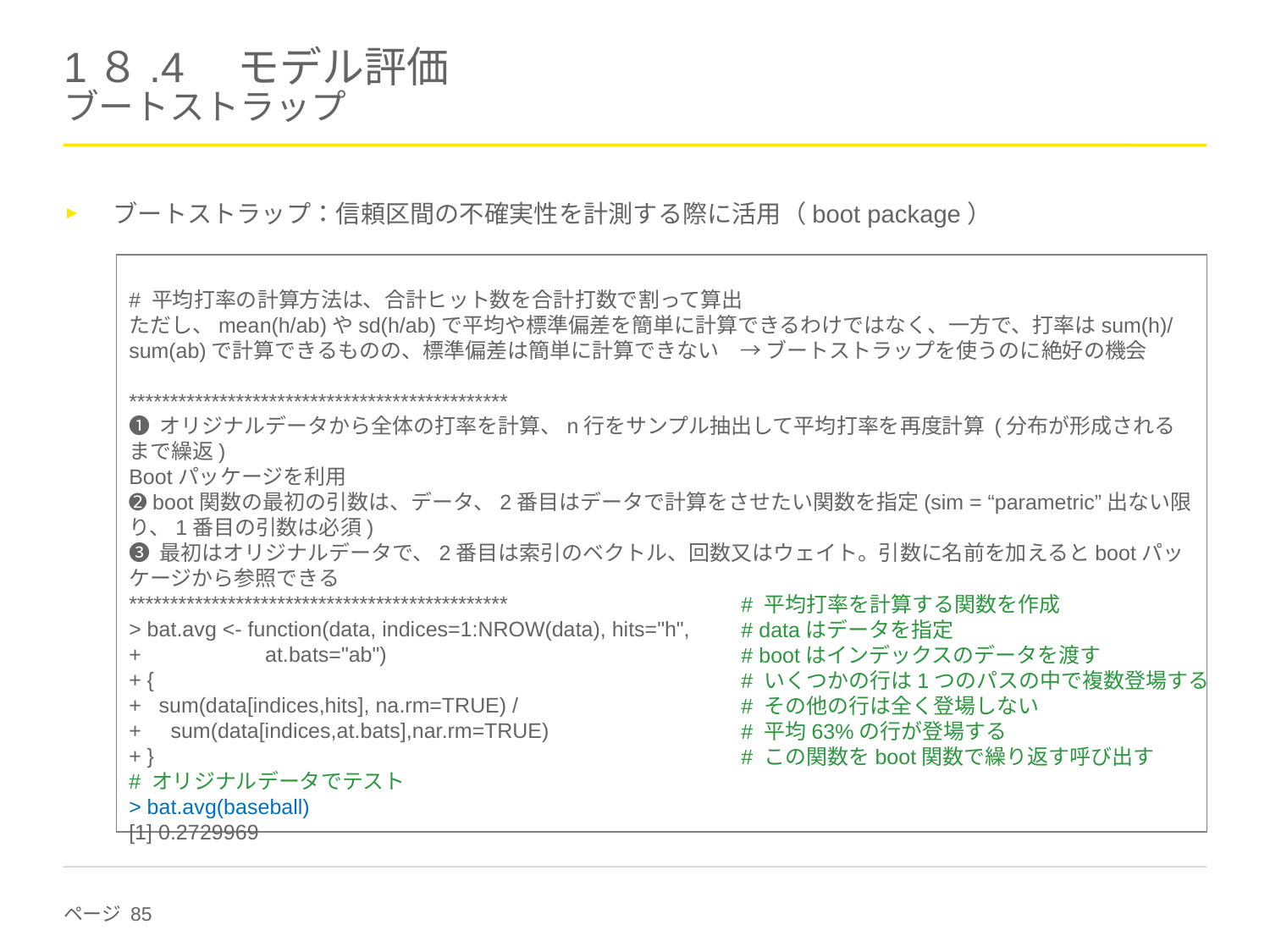

# 1８.4　モデル評価 ブートストラップ
ブートストラップ：信頼区間の不確実性を計測する際に活用（boot package）

# 平均打率の計算方法は、合計ヒット数を合計打数で割って算出
ただし、mean(h/ab)やsd(h/ab)で平均や標準偏差を簡単に計算できるわけではなく、一方で、打率はsum(h)/sum(ab)で計算できるものの、標準偏差は簡単に計算できない　→ ブートストラップを使うのに絶好の機会

**********************************************
➊ オリジナルデータから全体の打率を計算、n行をサンプル抽出して平均打率を再度計算 (分布が形成されるまで繰返)
Bootパッケージを利用
➋ boot関数の最初の引数は、データ、2番目はデータで計算をさせたい関数を指定(sim = “parametric”出ない限り、1番目の引数は必須)
➌ 最初はオリジナルデータで、2番目は索引のベクトル、回数又はウェイト。引数に名前を加えるとbootパッケージから参照できる
**********************************************
> bat.avg <- function(data, indices=1:NROW(data), hits="h",
+                     at.bats="ab")
+ {
+   sum(data[indices,hits], na.rm=TRUE) /
+     sum(data[indices,at.bats],nar.rm=TRUE)
+ }
# オリジナルデータでテスト
> bat.avg(baseball)
[1] 0.2729969
# 平均打率を計算する関数を作成
# dataはデータを指定
# bootはインデックスのデータを渡す
# いくつかの行は1つのパスの中で複数登場する
# その他の行は全く登場しない
# 平均63%の行が登場する
# この関数をboot関数で繰り返す呼び出す